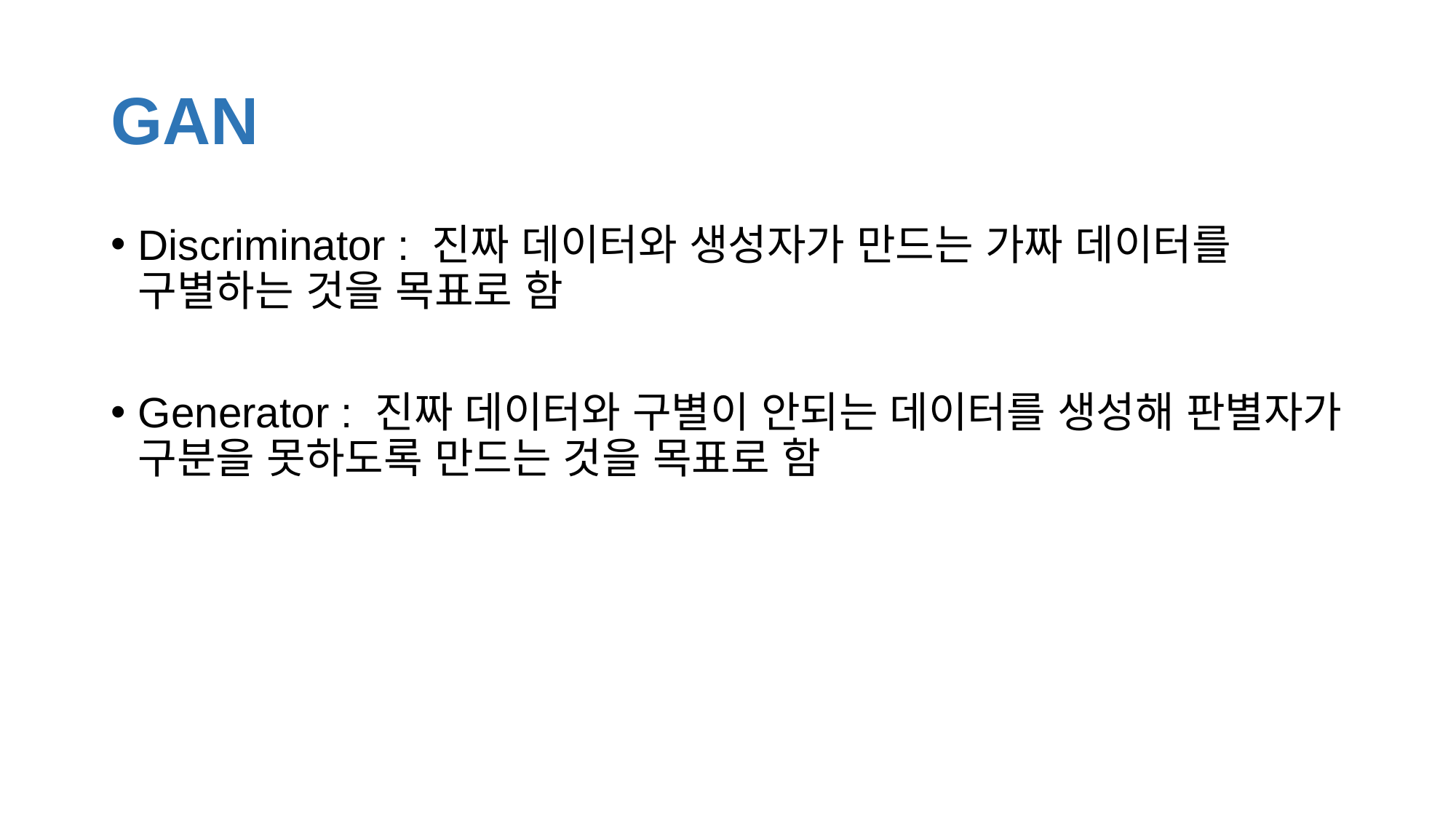

# GAN
Discriminator : 진짜 데이터와 생성자가 만드는 가짜 데이터를 구별하는 것을 목표로 함

Generator : 진짜 데이터와 구별이 안되는 데이터를 생성해 판별자가 구분을 못하도록 만드는 것을 목표로 함